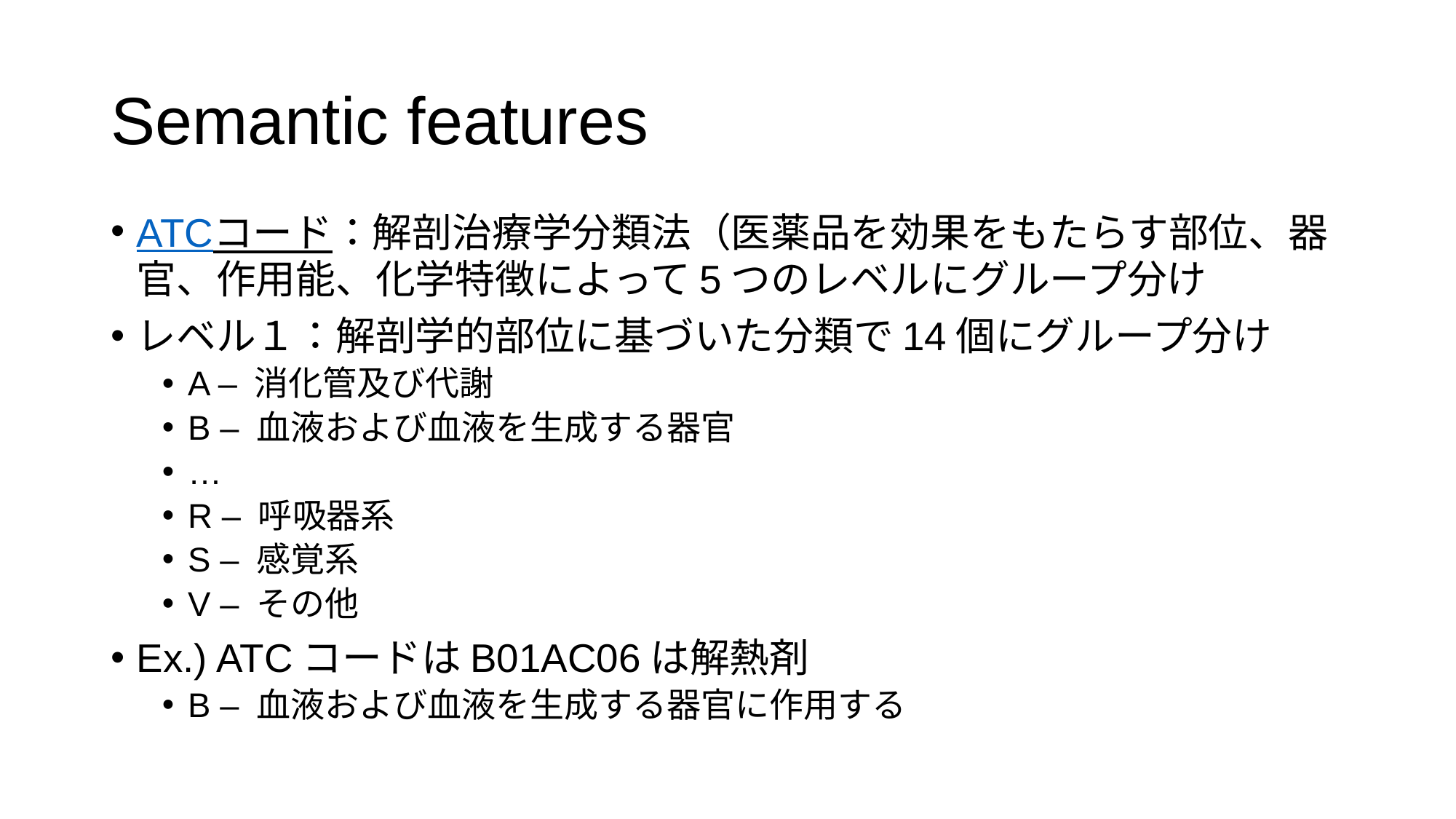

# Semantic features
ATCコード：解剖治療学分類法（医薬品を効果をもたらす部位、器官、作用能、化学特徴によって5つのレベルにグループ分け
レベル１：解剖学的部位に基づいた分類で14個にグループ分け
A – 消化管及び代謝
B – 血液および血液を生成する器官
…
R – 呼吸器系
S – 感覚系
V – その他
Ex.) ATCコードはB01AC06は解熱剤
B – 血液および血液を生成する器官に作用する